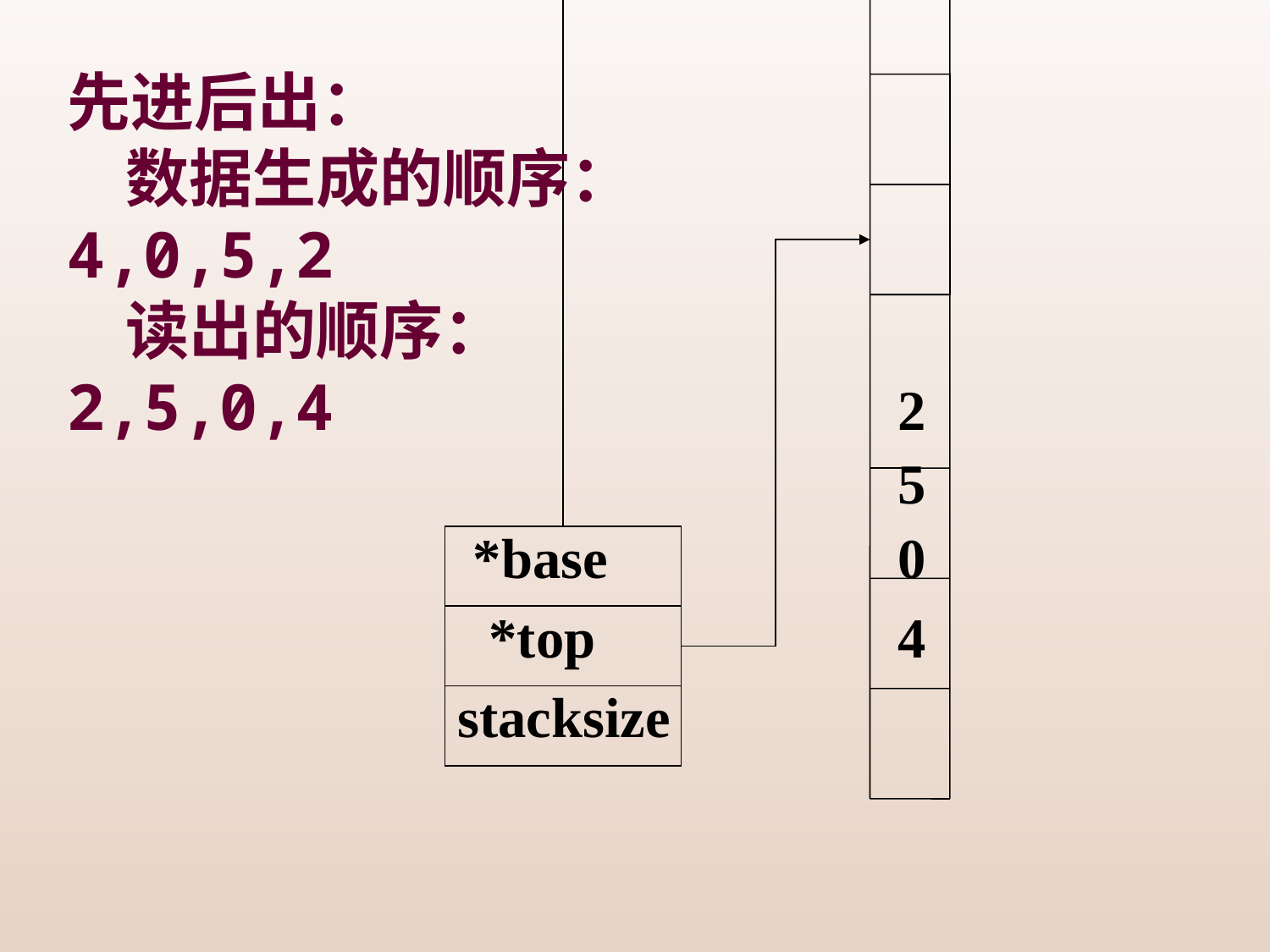

先进后出：
   数据生成的顺序：4,0,5,2
   读出的顺序：2,5,0,4

*base

*top

stacksize
2
5
0
4